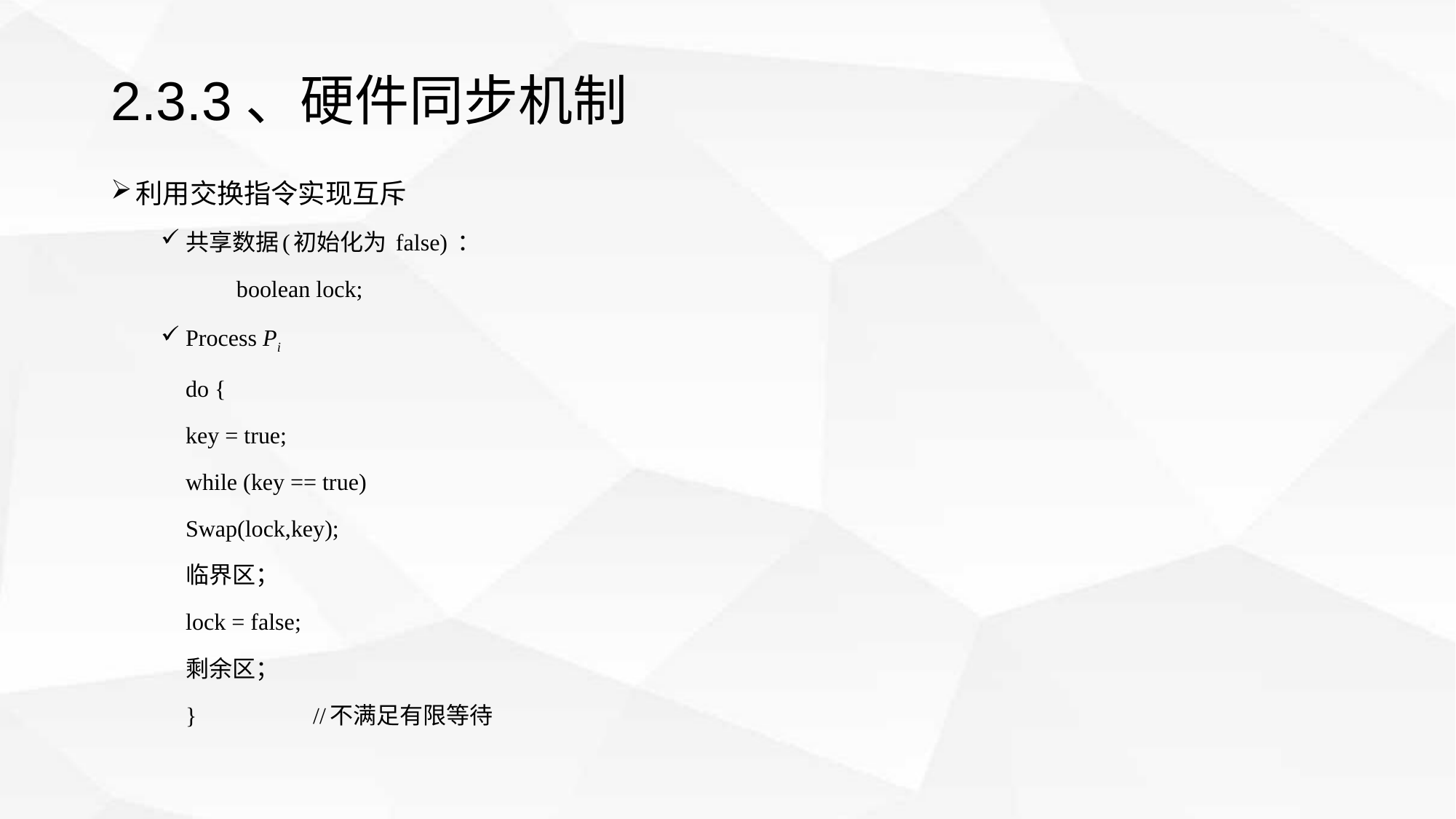

# 2.3.3、硬件同步机制
利用交换指令实现互斥
共享数据(初始化为 false) ：
             boolean lock;
Process Pi
		do {
			key = true;
			while (key == true)
			Swap(lock,key);
				临界区；
			lock = false;
				剩余区；
		}                    //不满足有限等待